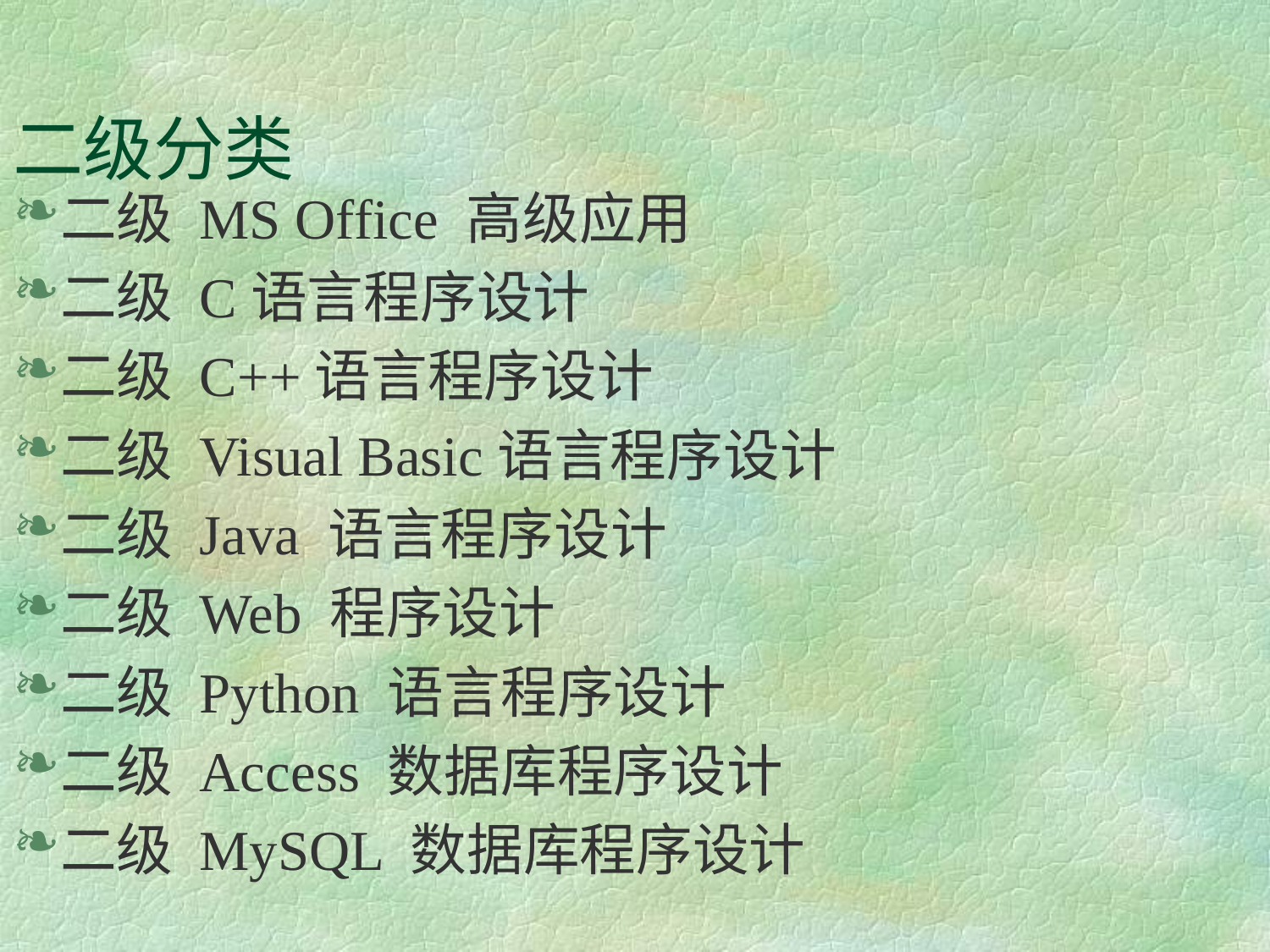

二级分类
二级 MS Office 高级应用
二级 C语言程序设计
二级 C++语言程序设计
二级 Visual Basic语言程序设计
二级 Java 语言程序设计
二级 Web 程序设计
二级 Python 语言程序设计
二级 Access 数据库程序设计
二级 MySQL 数据库程序设计